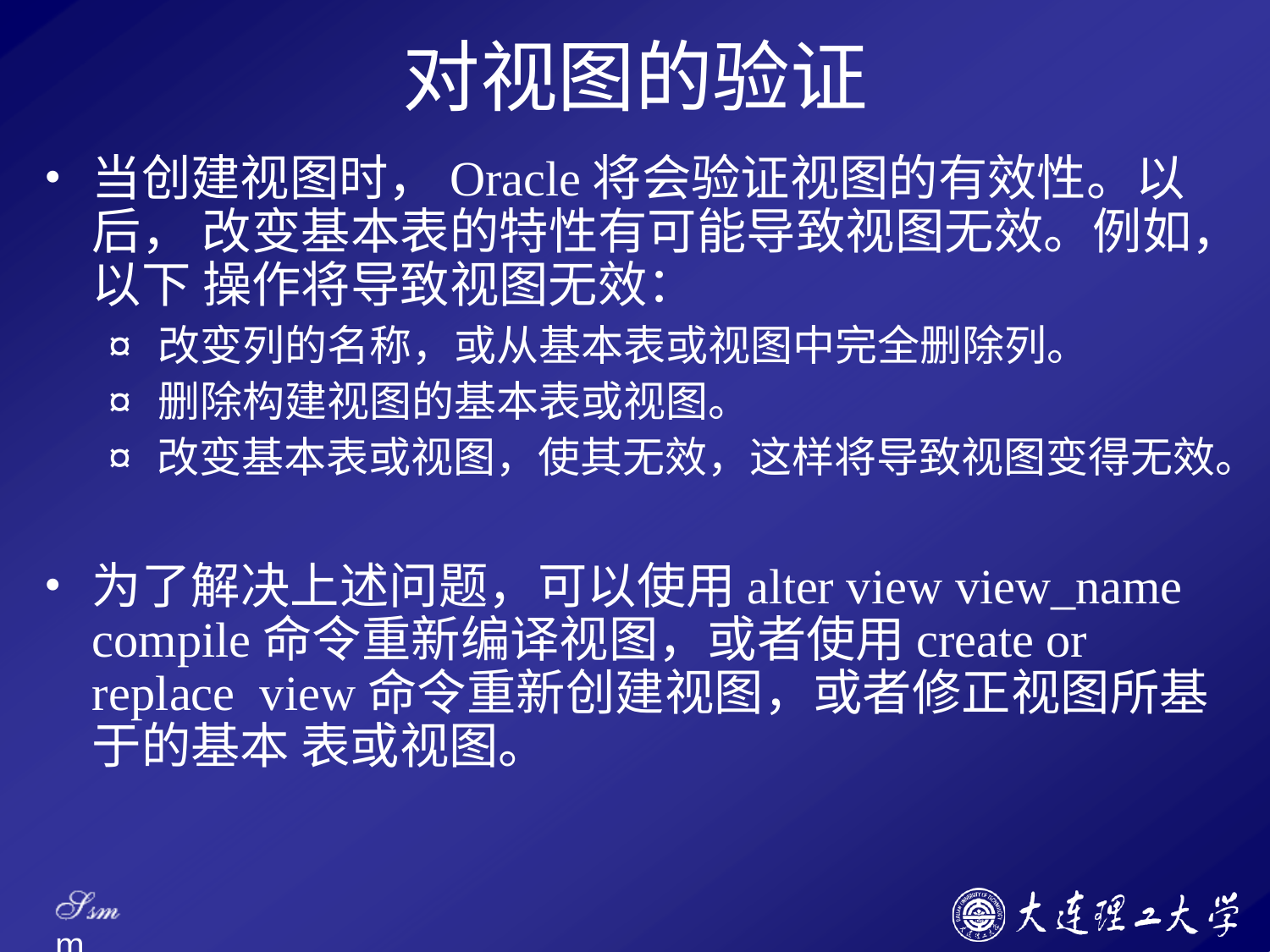

# 对视图的验证
当创建视图时，Oracle将会验证视图的有效性。以后， 改变基本表的特性有可能导致视图无效。例如，以下 操作将导致视图无效：
¤ 改变列的名称，或从基本表或视图中完全删除列。
¤ 删除构建视图的基本表或视图。
¤ 改变基本表或视图，使其无效，这样将导致视图变得无效。

为了解决上述问题，可以使用alter view view_name  compile命令重新编译视图，或者使用create or replace  view命令重新创建视图，或者修正视图所基于的基本 表或视图。

Ssm